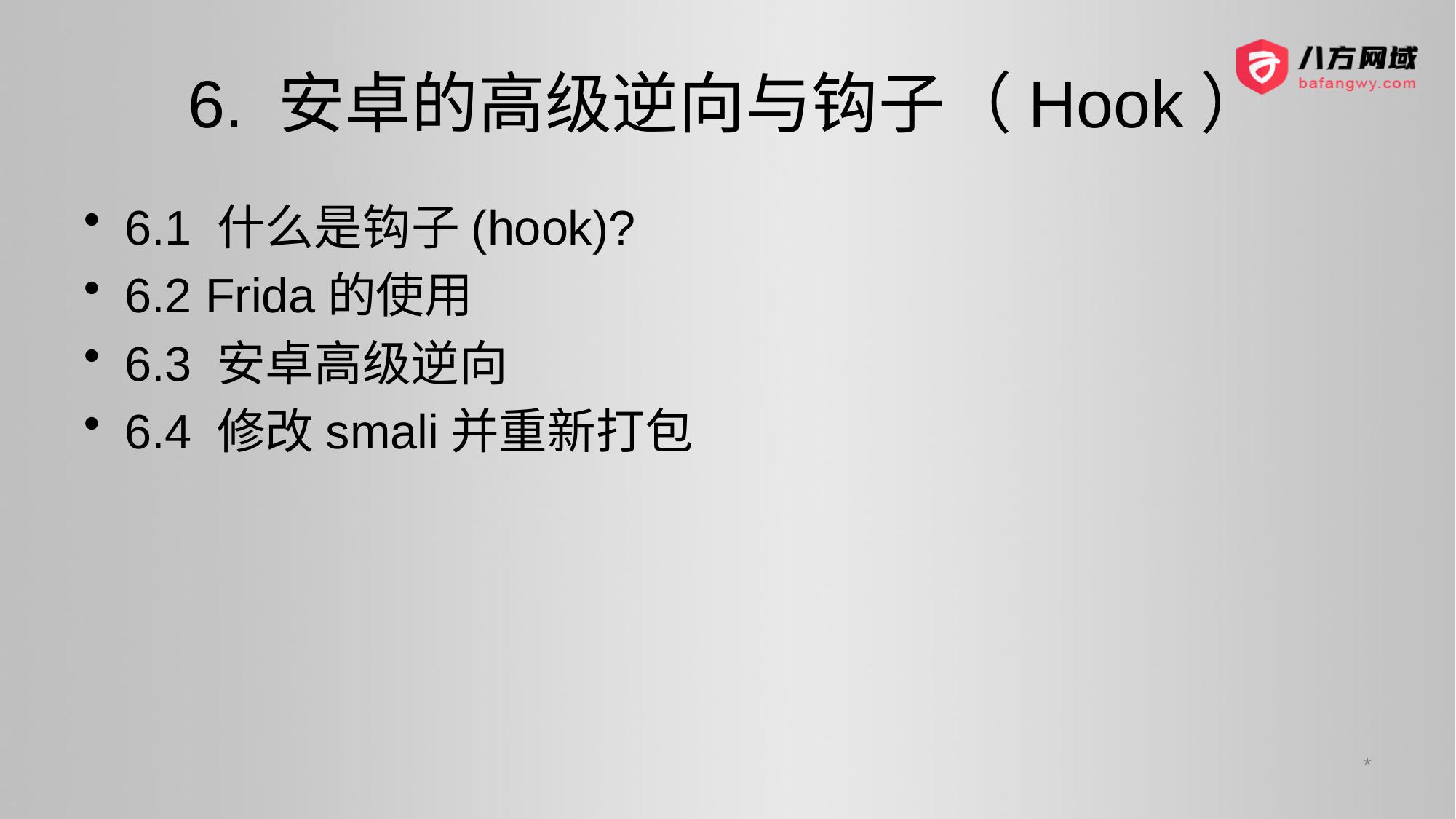

# 6. 安卓的高级逆向与钩子（Hook）
6.1 什么是钩子(hook)?
6.2 Frida的使用
6.3 安卓高级逆向
6.4 修改smali并重新打包
*